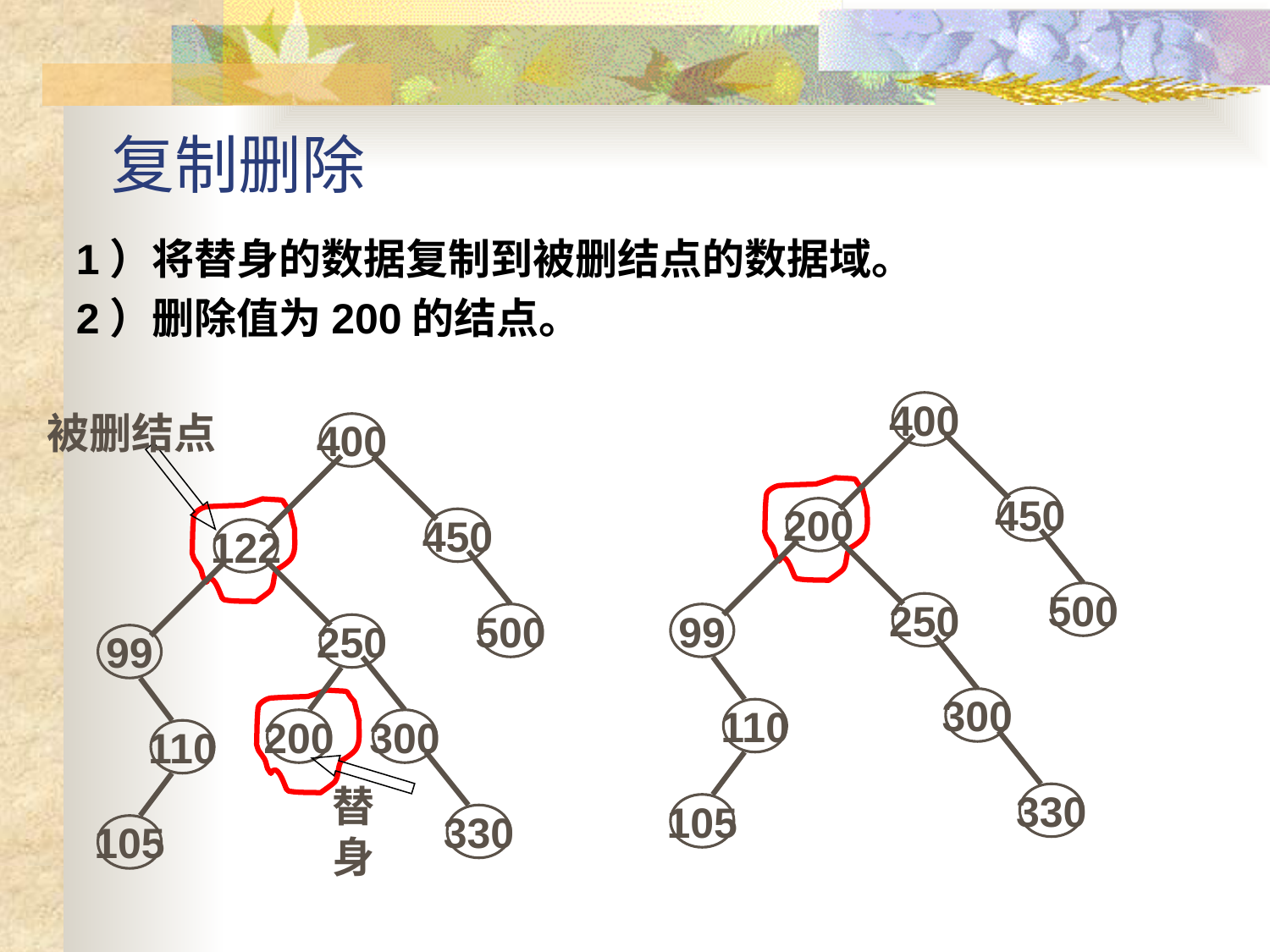

# 复制删除

1）将替身的数据复制到被删结点的数据域。
2）删除值为200的结点。

400

450
200

500
250
99

300
110

330
105
被删结点
400

450
122

500
250
99

200
300
110

替身

330
105